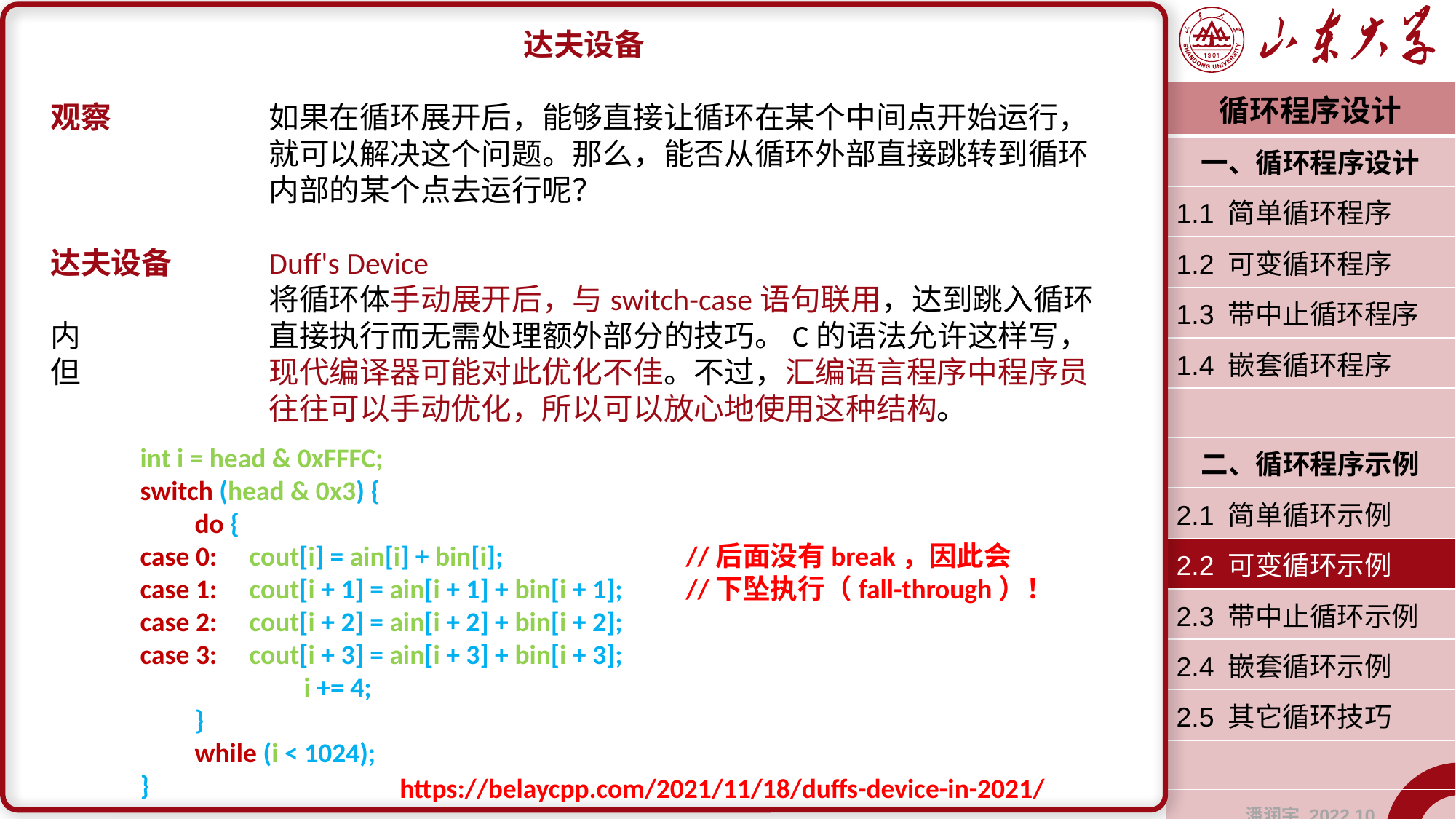

达夫设备

观察		如果在循环展开后，能够直接让循环在某个中间点开始运行，		就可以解决这个问题。那么，能否从循环外部直接跳转到循环		内部的某个点去运行呢？

达夫设备	Duff's Device
		将循环体手动展开后，与switch-case语句联用，达到跳入循环内		直接执行而无需处理额外部分的技巧。C的语法允许这样写，但		现代编译器可能对此优化不佳。不过，汇编语言程序中程序员		往往可以手动优化，所以可以放心地使用这种结构。
| 循环程序设计 |
| --- |
| 一、循环程序设计 |
| 1.1 简单循环程序 |
| 1.2 可变循环程序 |
| 1.3 带中止循环程序 |
| 1.4 嵌套循环程序 |
|  |
| 二、循环程序示例 |
| 2.1 简单循环示例 |
| 2.2 可变循环示例 |
| 2.3 带中止循环示例 |
| 2.4 嵌套循环示例 |
| 2.5 其它循环技巧 |
|  |
| 潘润宇 2022.10 |
int i = head & 0xFFFC;
switch (head & 0x3) {
do {
case 0: 	cout[i] = ain[i] + bin[i];		//后面没有break，因此会
case 1: 	cout[i + 1] = ain[i + 1] + bin[i + 1];	//下坠执行（fall-through）！
case 2: 	cout[i + 2] = ain[i + 2] + bin[i + 2];
case 3: 	cout[i + 3] = ain[i + 3] + bin[i + 3];
	i += 4;
}
while (i < 1024);
}
https://belaycpp.com/2021/11/18/duffs-device-in-2021/